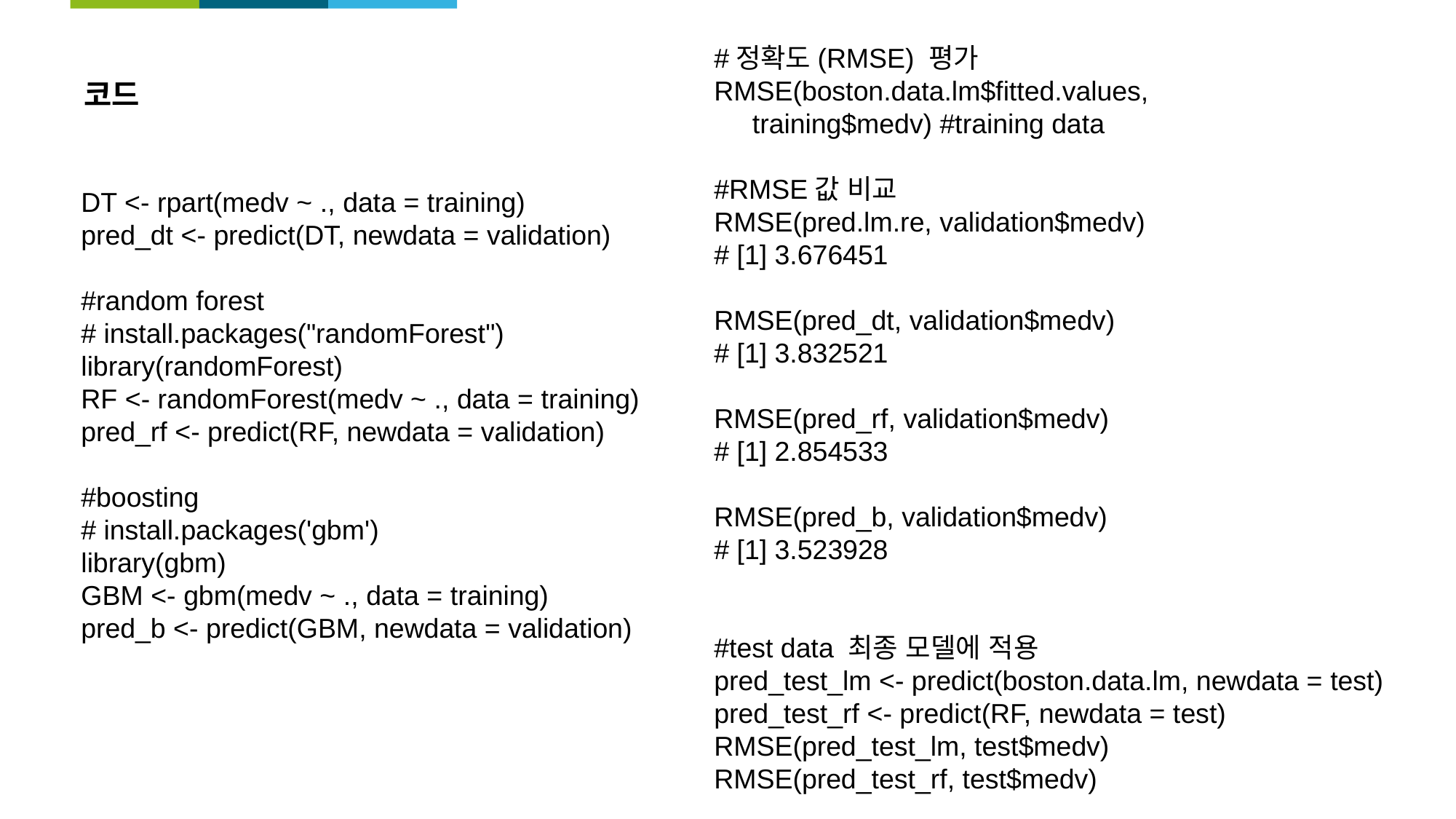

#정확도(RMSE) 평가
RMSE(boston.data.lm$fitted.values,
     training$medv) #training data

#RMSE값 비교
RMSE(pred.lm.re, validation$medv)
# [1] 3.676451

RMSE(pred_dt, validation$medv)
# [1] 3.832521

RMSE(pred_rf, validation$medv)
# [1] 2.854533

RMSE(pred_b, validation$medv)
# [1] 3.523928

#test data 최종 모델에 적용
pred_test_lm <- predict(boston.data.lm, newdata = test)
pred_test_rf <- predict(RF, newdata = test)
RMSE(pred_test_lm, test$medv)
RMSE(pred_test_rf, test$medv)
코드
DT <- rpart(medv ~ ., data = training)
pred_dt <- predict(DT, newdata = validation)

#random forest
# install.packages("randomForest")
library(randomForest)
RF <- randomForest(medv ~ ., data = training)
pred_rf <- predict(RF, newdata = validation)

#boosting
# install.packages('gbm')
library(gbm)
GBM <- gbm(medv ~ ., data = training)
pred_b <- predict(GBM, newdata = validation)